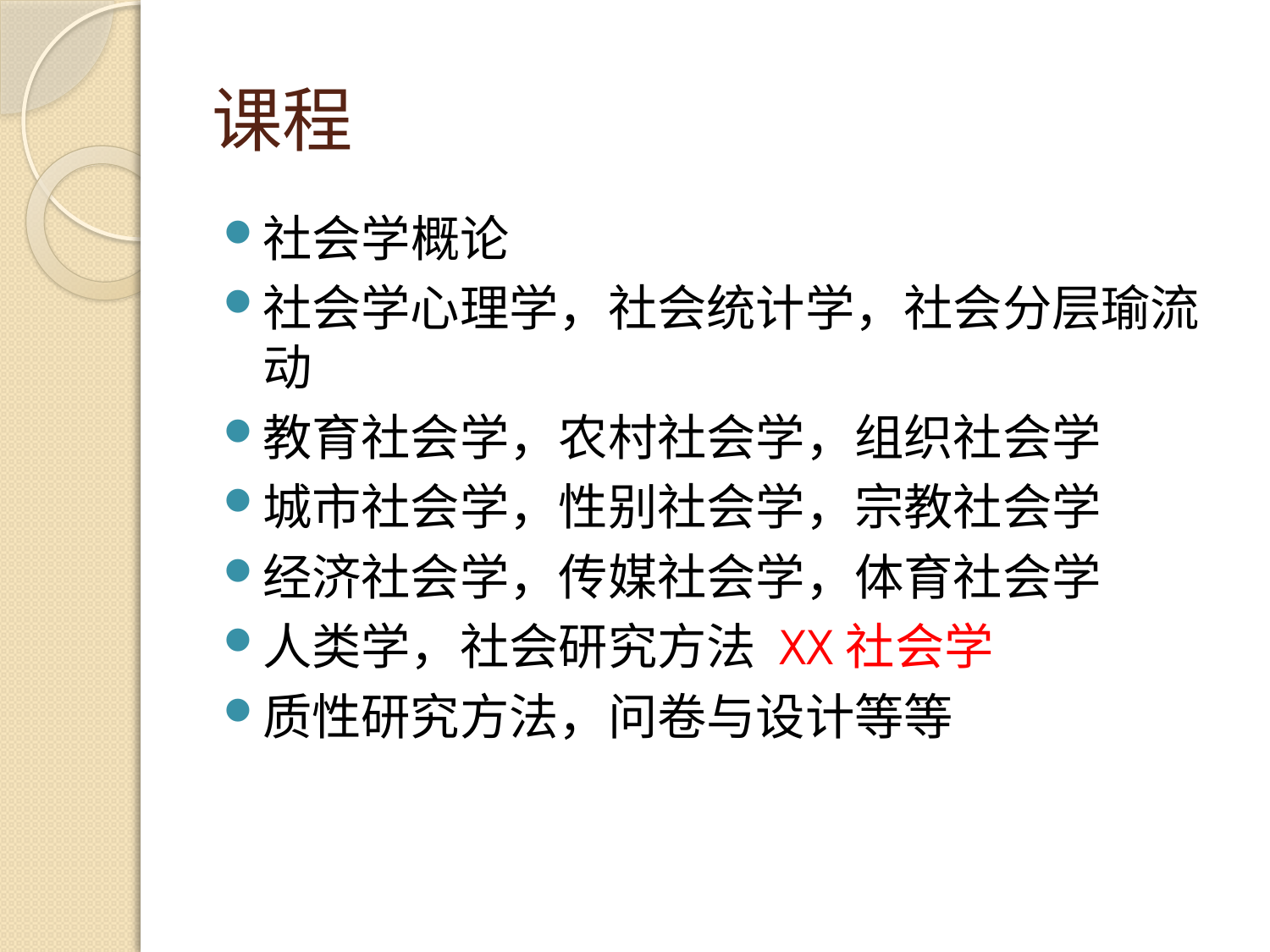

# 课程
社会学概论
社会学心理学，社会统计学，社会分层瑜流动
教育社会学，农村社会学，组织社会学
城市社会学，性别社会学，宗教社会学
经济社会学，传媒社会学，体育社会学
人类学，社会研究方法 XX社会学
质性研究方法，问卷与设计等等